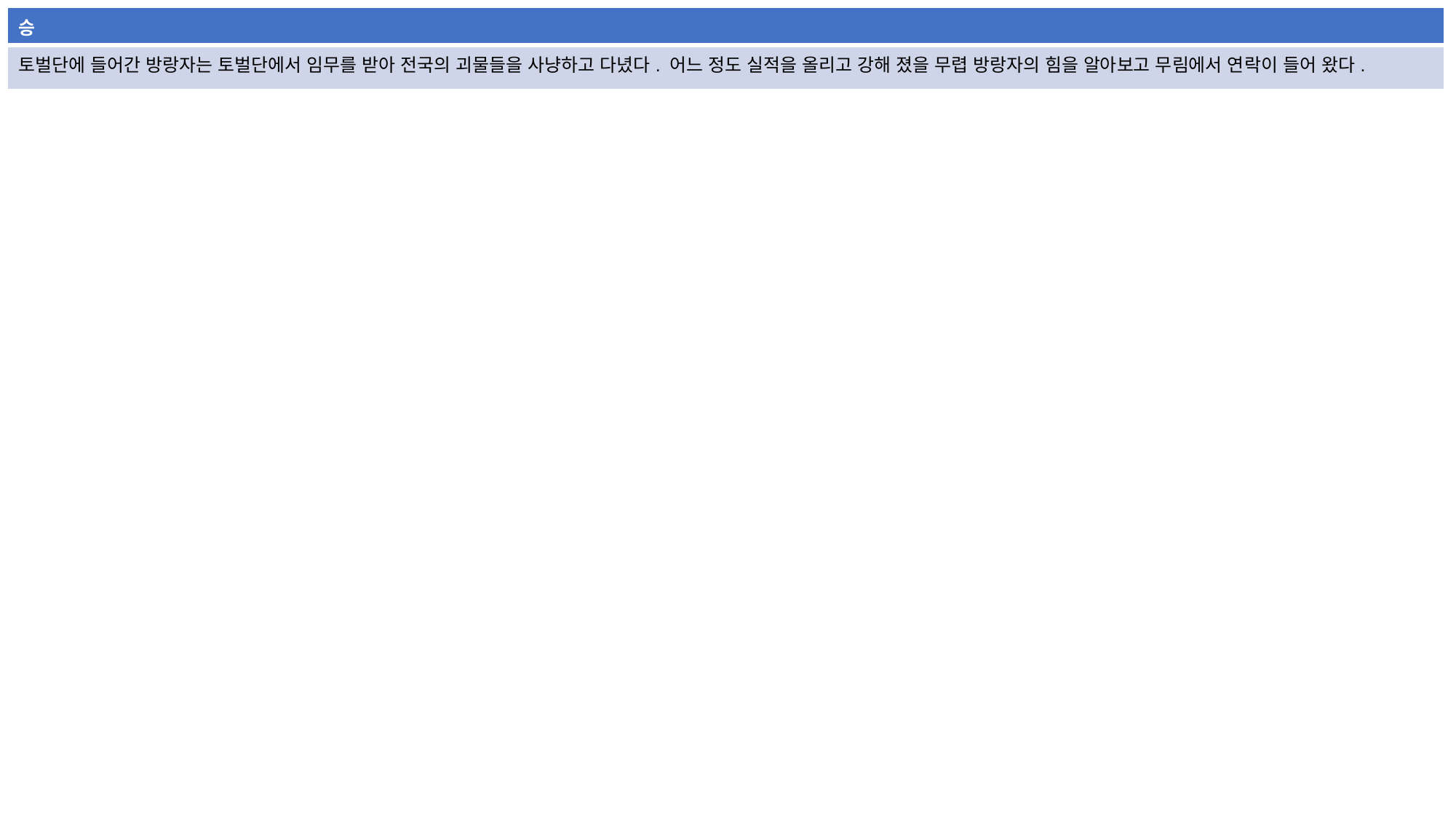

| 승 |
| --- |
| 토벌단에 들어간 방랑자는 토벌단에서 임무를 받아 전국의 괴물들을 사냥하고 다녔다. 어느 정도 실적을 올리고 강해 졌을 무렵 방랑자의 힘을 알아보고 무림에서 연락이 들어 왔다. |